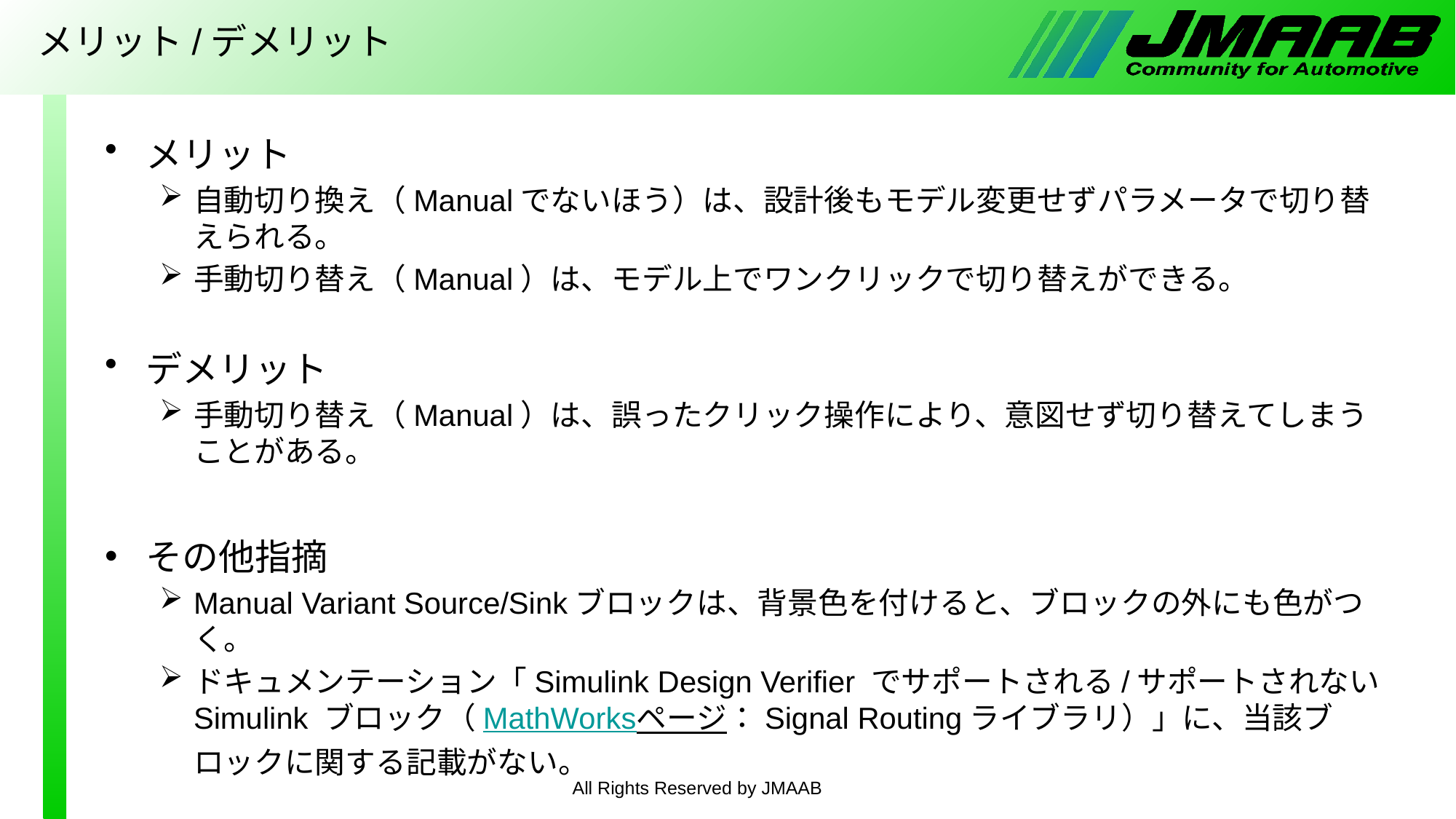

# メリット/デメリット
メリット
自動切り換え（Manualでないほう）は、設計後もモデル変更せずパラメータで切り替えられる。
手動切り替え（Manual）は、モデル上でワンクリックで切り替えができる。

デメリット
手動切り替え（Manual）は、誤ったクリック操作により、意図せず切り替えてしまうことがある。

その他指摘
Manual Variant Source/Sinkブロックは、背景色を付けると、ブロックの外にも色がつく。
ドキュメンテーション「Simulink Design Verifier でサポートされる/サポートされない Simulink ブロック（MathWorksページ：Signal Routingライブラリ）」に、当該ブロックに関する記載がない。